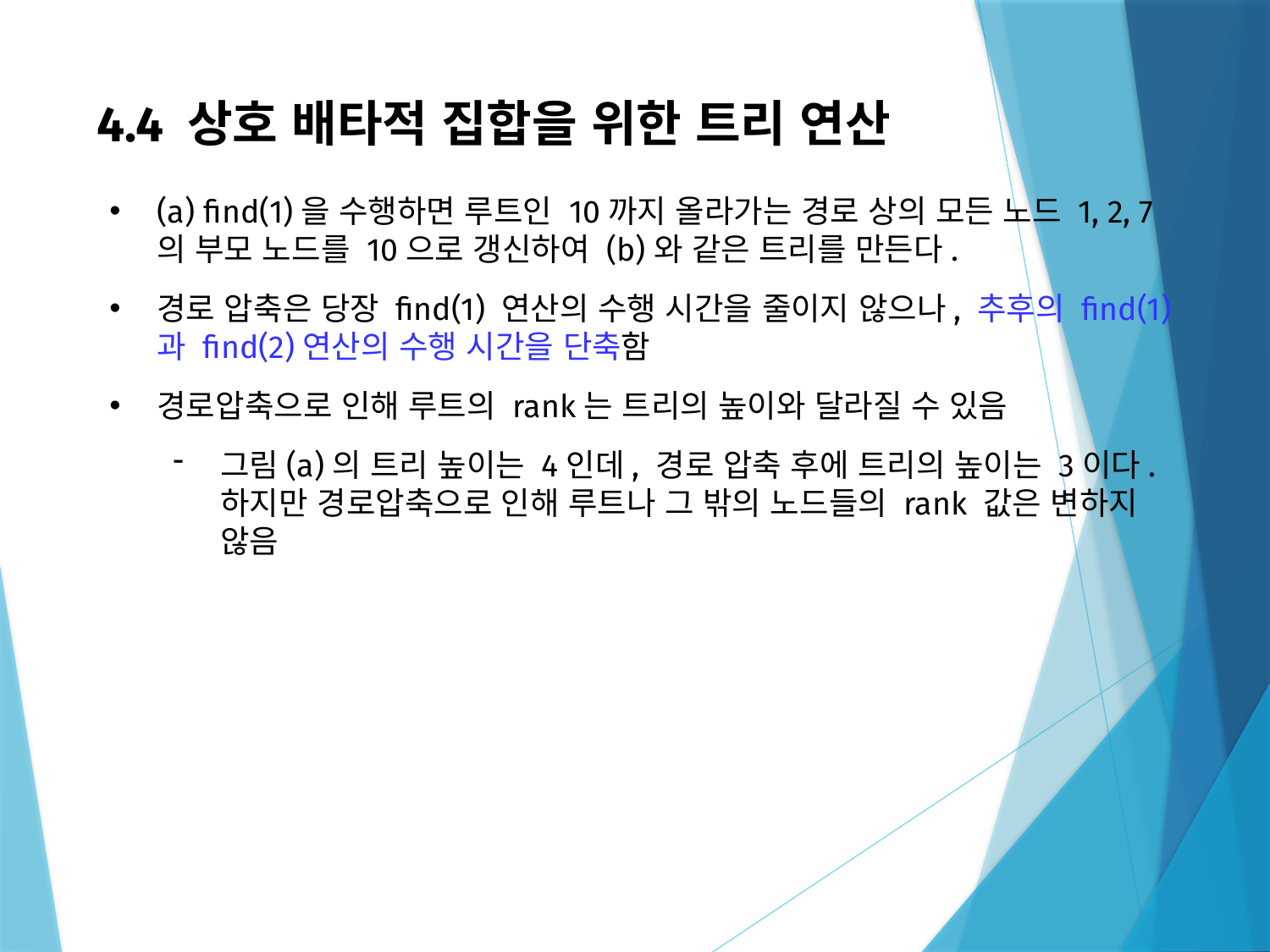

4.4 상호 배타적 집합을 위한 트리 연산
(a) find(1)을 수행하면 루트인 10까지 올라가는 경로 상의 모든 노드 1, 2, 7의 부모 노드를 10으로 갱신하여 (b)와 같은 트리를 만든다.
경로 압축은 당장 find(1) 연산의 수행 시간을 줄이지 않으나, 추후의 find(1)과 find(2)연산의 수행 시간을 단축함
경로압축으로 인해 루트의 rank는 트리의 높이와 달라질 수 있음
그림(a)의 트리 높이는 4인데, 경로 압축 후에 트리의 높이는 3이다. 하지만 경로압축으로 인해 루트나 그 밖의 노드들의 rank 값은 변하지 않음